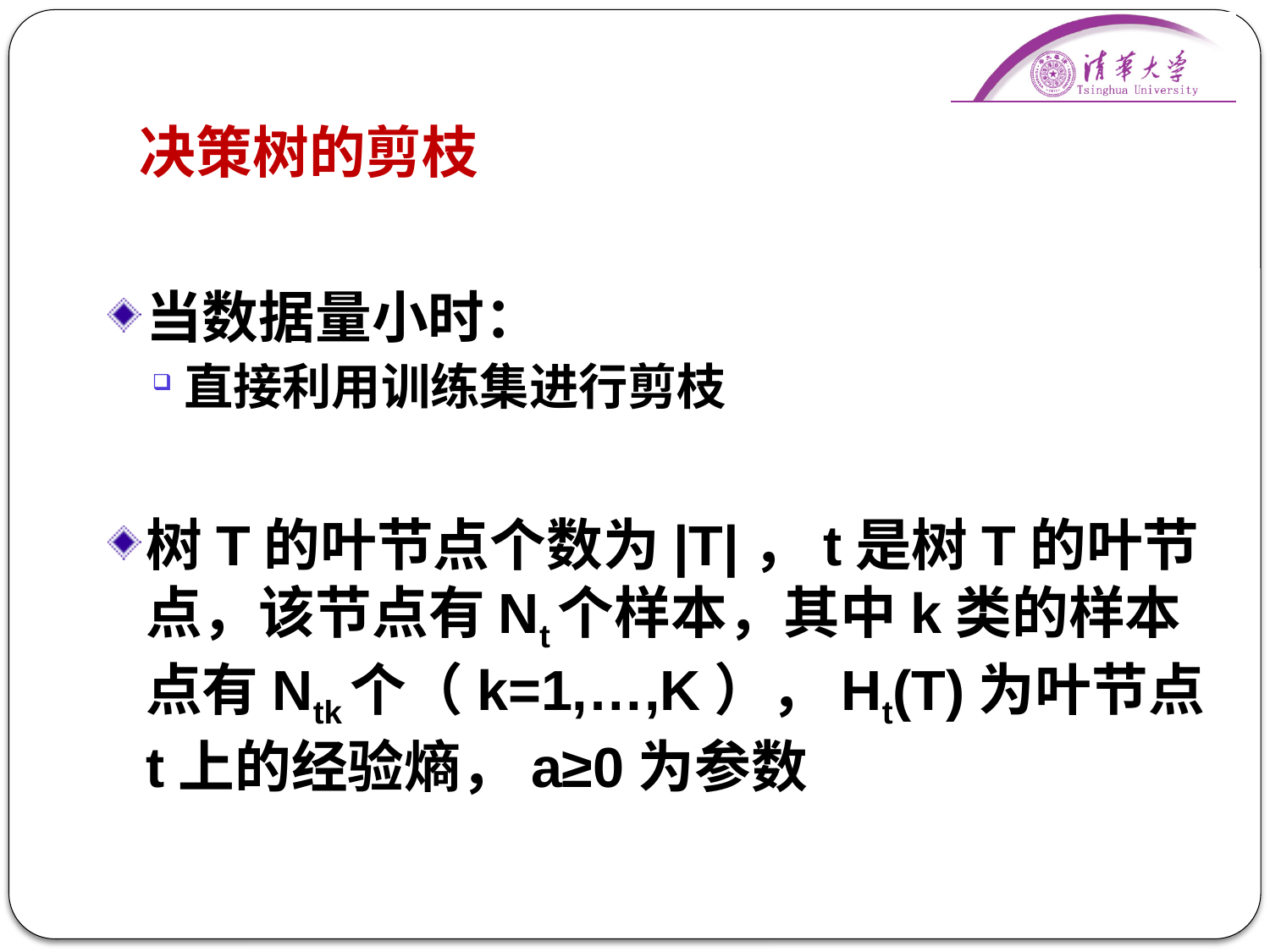

# 决策树的剪枝
当数据量小时：
直接利用训练集进行剪枝

树T的叶节点个数为|T|，t是树T的叶节点，该节点有Nt个样本，其中k类的样本点有Ntk个（k=1,…,K），Ht(T)为叶节点t上的经验熵，a≥0为参数
91